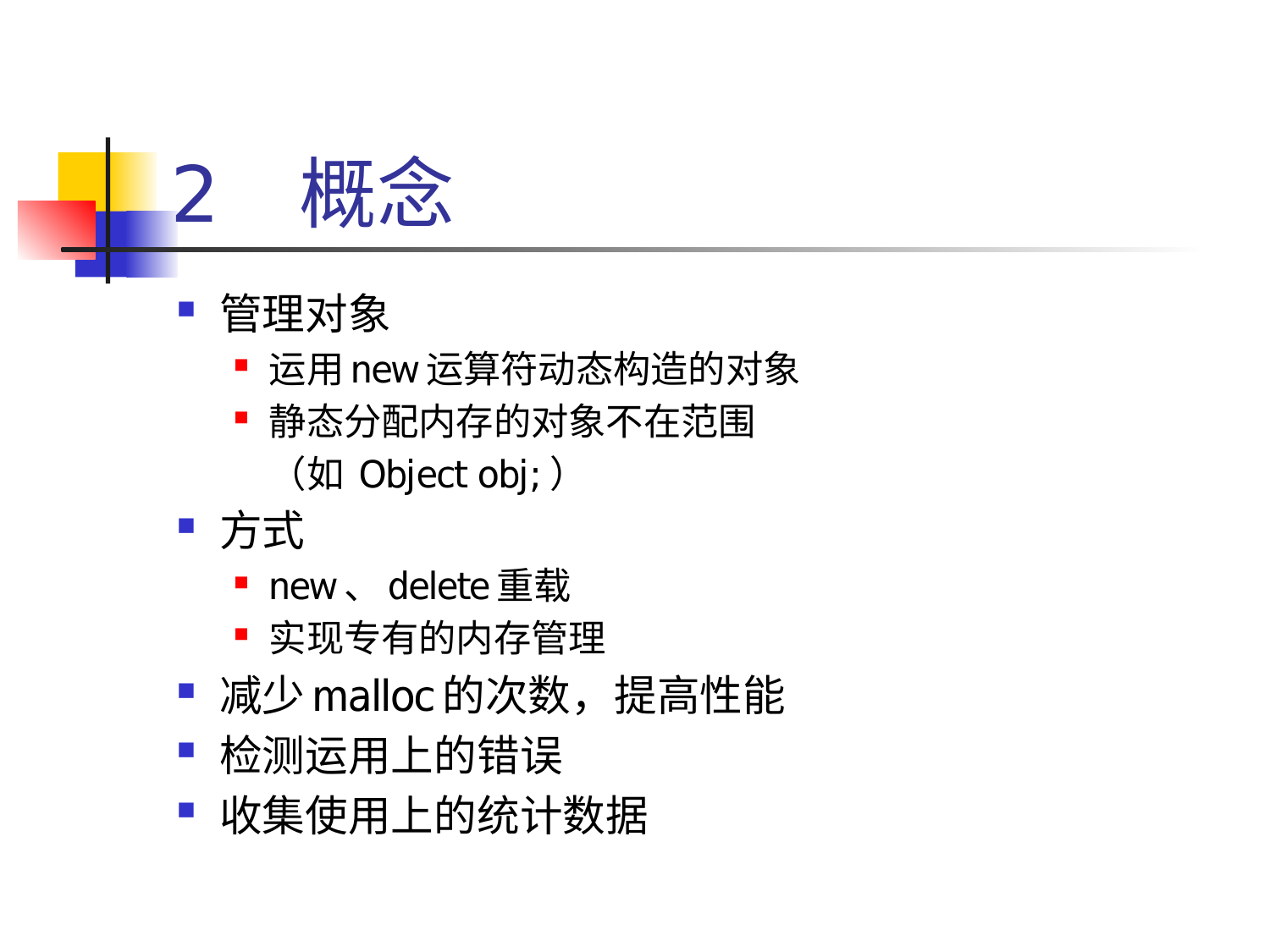

# 2	概念
管理对象
运用new运算符动态构造的对象
静态分配内存的对象不在范围
	（如 Object obj;）
方式
new、delete重载
实现专有的内存管理
减少malloc的次数，提高性能
检测运用上的错误
收集使用上的统计数据